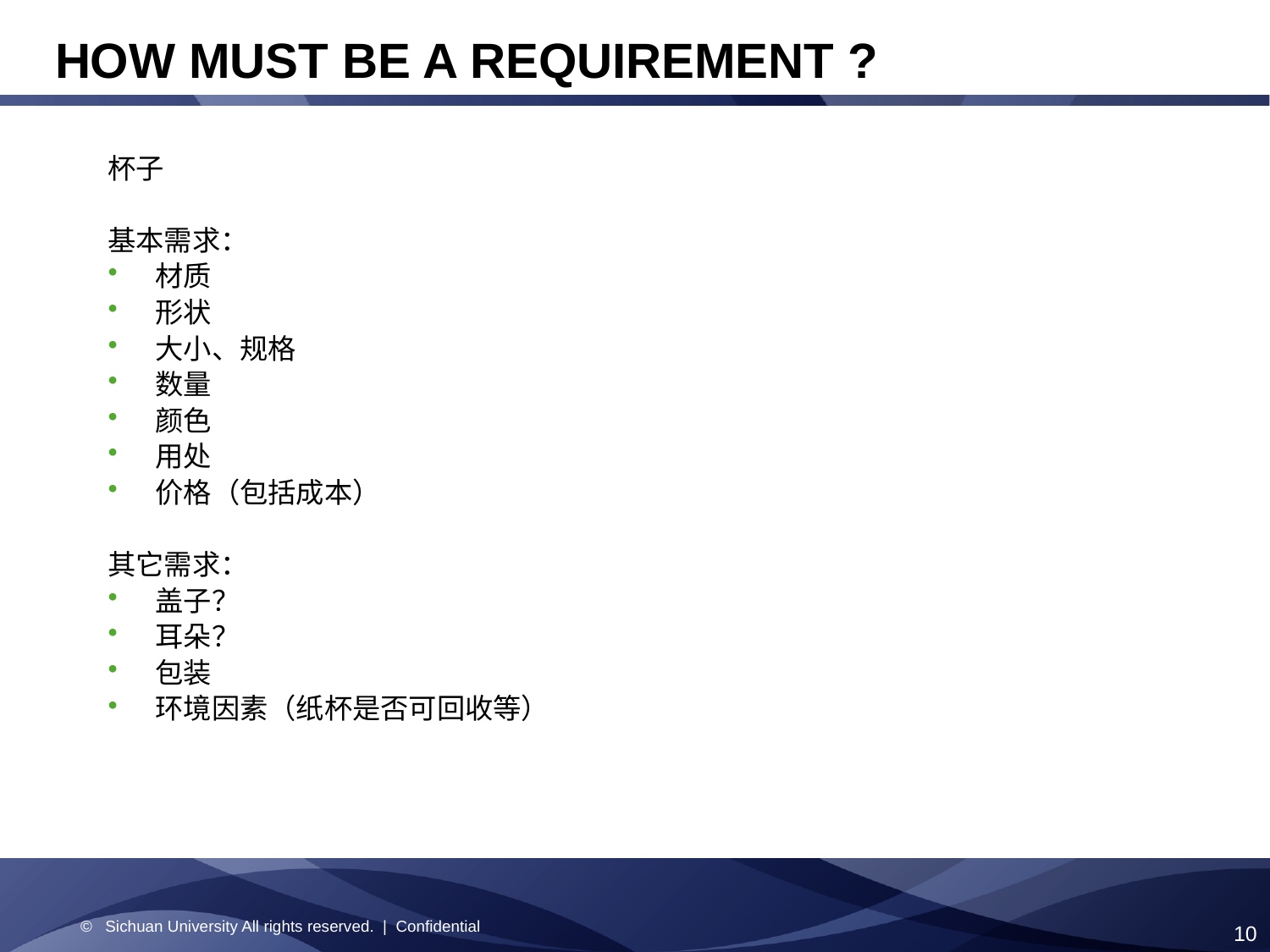

# HOW MUST BE A REQUIREMENT ?
杯子

基本需求：
材质
形状
大小、规格
数量
颜色
用处
价格（包括成本）

其它需求：
盖子？
耳朵？
包装
环境因素（纸杯是否可回收等）

©   Sichuan University All rights reserved.  |  Confidential
10